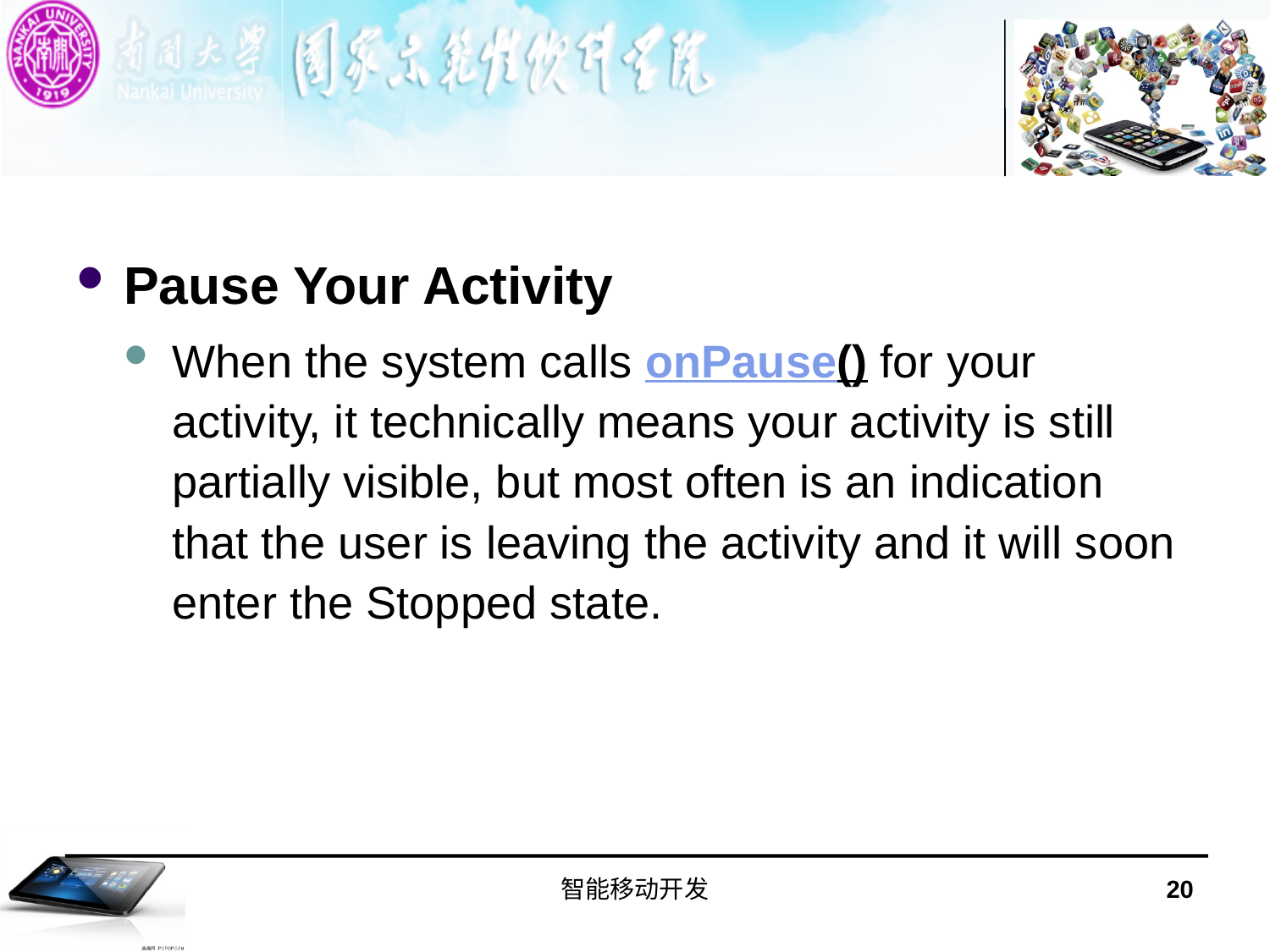

#
Pause Your Activity
When the system calls onPause() for your activity, it technically means your activity is still partially visible, but most often is an indication that the user is leaving the activity and it will soon enter the Stopped state.
智能移动开发
20